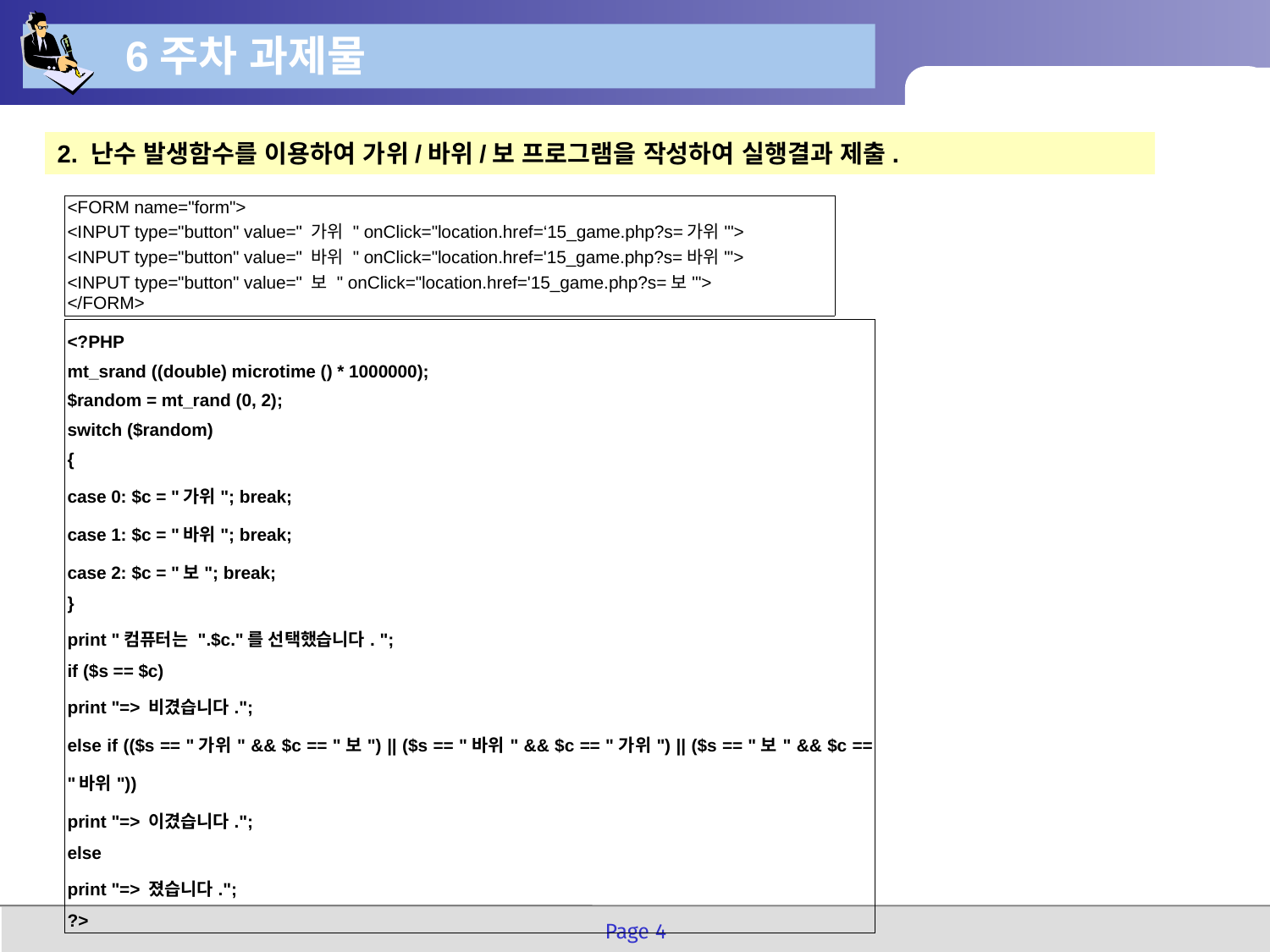

6주차 과제물
2. 난수 발생함수를 이용하여 가위/바위/보 프로그램을 작성하여 실행결과 제출.
| <FORM name="form"> <INPUT type="button" value=" 가위 " onClick="location.href=‘15\_game.php?s=가위'"> <INPUT type="button" value=" 바위 " onClick="location.href='15\_game.php?s=바위'"> <INPUT type="button" value=" 보 " onClick="location.href='15\_game.php?s=보'"> </FORM> |
| --- |
| <?PHP mt\_srand ((double) microtime () \* 1000000); $random = mt\_rand (0, 2); switch ($random) { case 0: $c = "가위"; break; case 1: $c = "바위"; break; case 2: $c = "보"; break; } print "컴퓨터는 ".$c."를 선택했습니다. "; if ($s == $c) print "=> 비겼습니다."; else if (($s == "가위" && $c == "보") || ($s == "바위" && $c == "가위") || ($s == "보" && $c == "바위")) print "=> 이겼습니다."; else print "=> 졌습니다."; ?> |
| --- |
Page 4